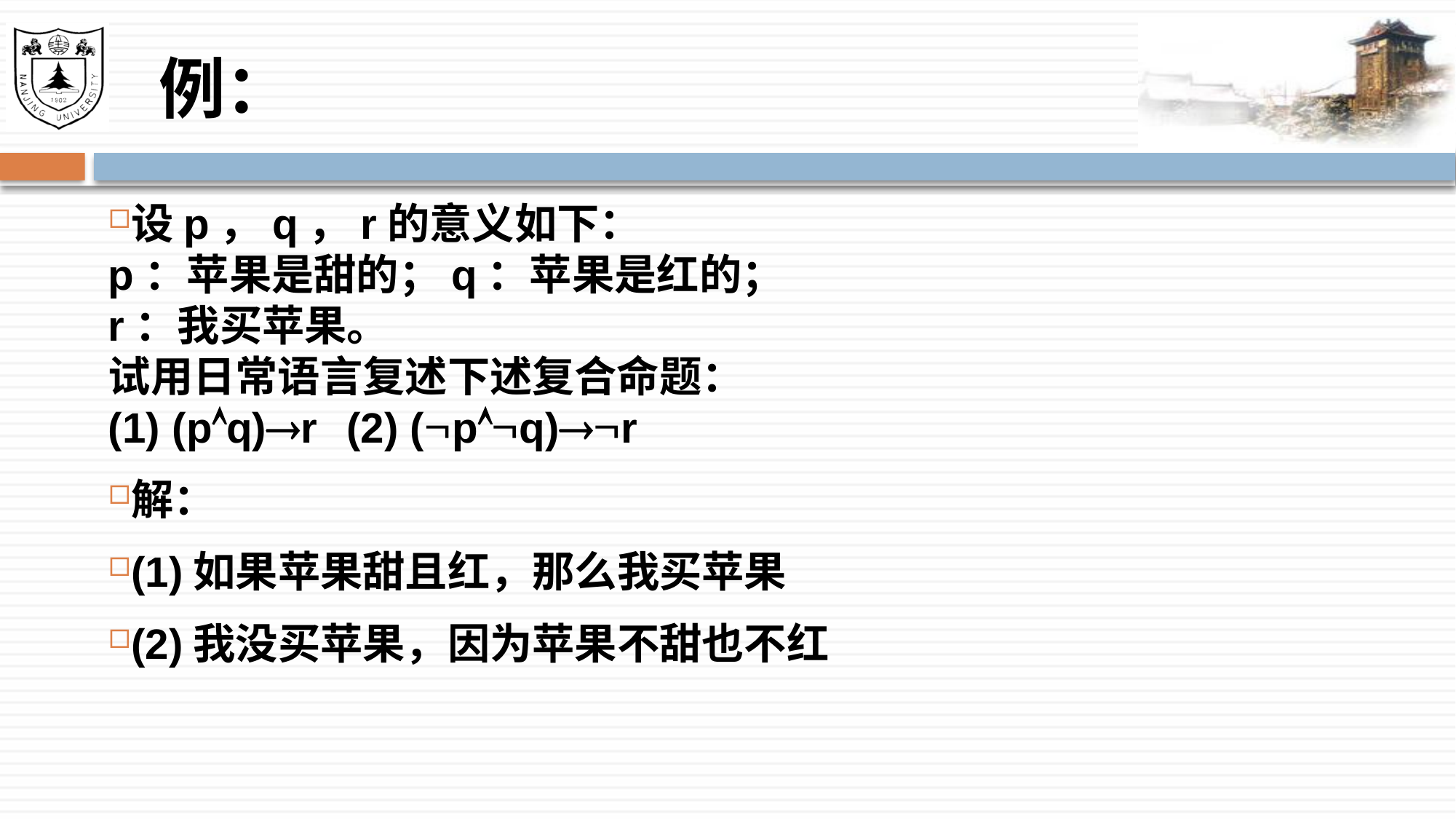

# 例：
设p，q，r的意义如下：
p：苹果是甜的；q：苹果是红的；
r：我买苹果。
试用日常语言复述下述复合命题：
(1) (p∧q)→r	(2) (¬p∧¬q)→¬r
解：
(1)如果苹果甜且红，那么我买苹果
(2)我没买苹果，因为苹果不甜也不红